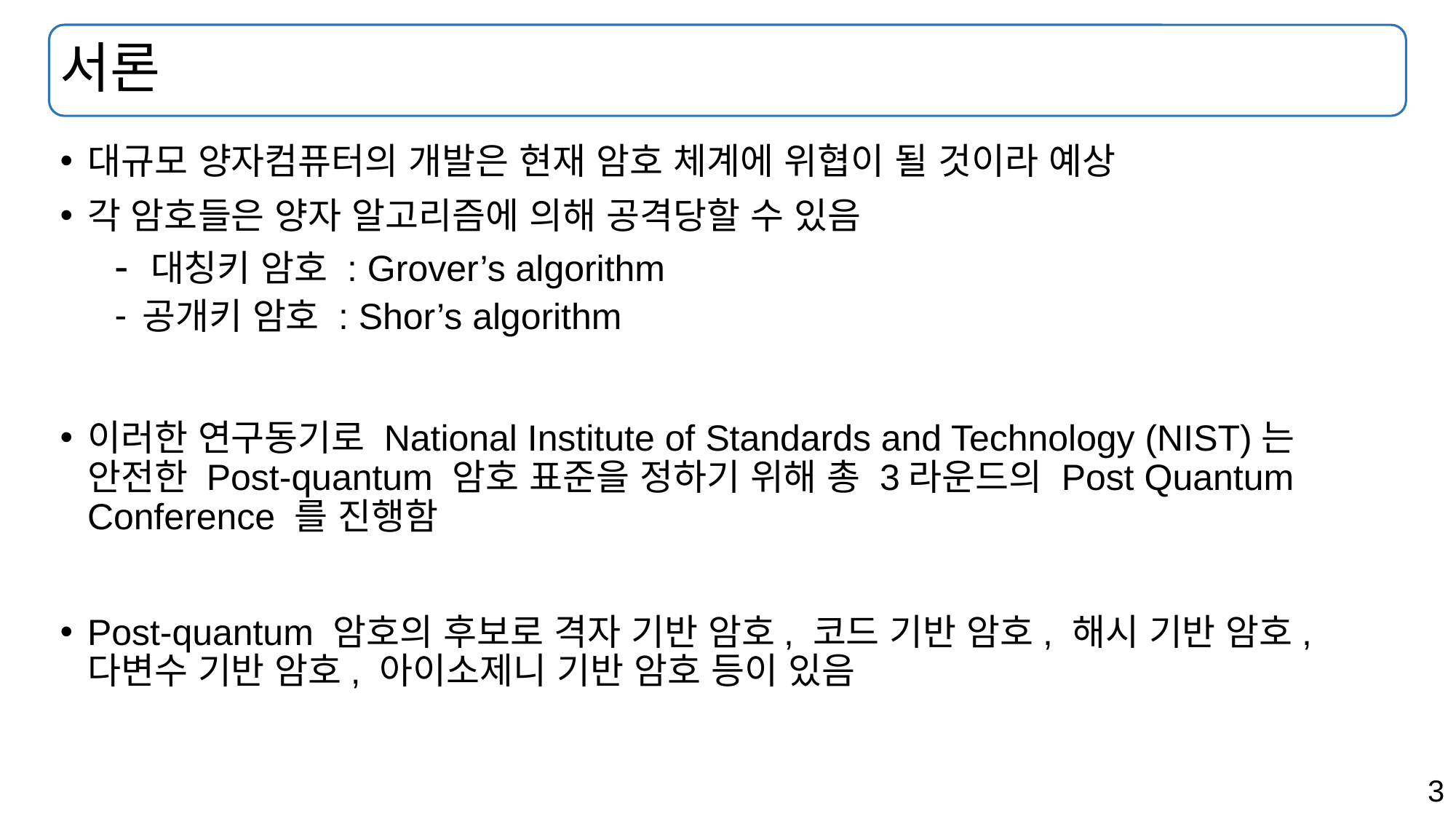

# 서론
대규모 양자컴퓨터의 개발은 현재 암호 체계에 위협이 될 것이라 예상
각 암호들은 양자 알고리즘에 의해 공격당할 수 있음
- 대칭키 암호 : Grover’s algorithm
공개키 암호 : Shor’s algorithm

이러한 연구동기로 National Institute of Standards and Technology (NIST)는 안전한 Post-quantum 암호 표준을 정하기 위해 총 3라운드의 Post Quantum Conference 를 진행함

Post-quantum 암호의 후보로 격자 기반 암호, 코드 기반 암호, 해시 기반 암호, 다변수 기반 암호, 아이소제니 기반 암호 등이 있음